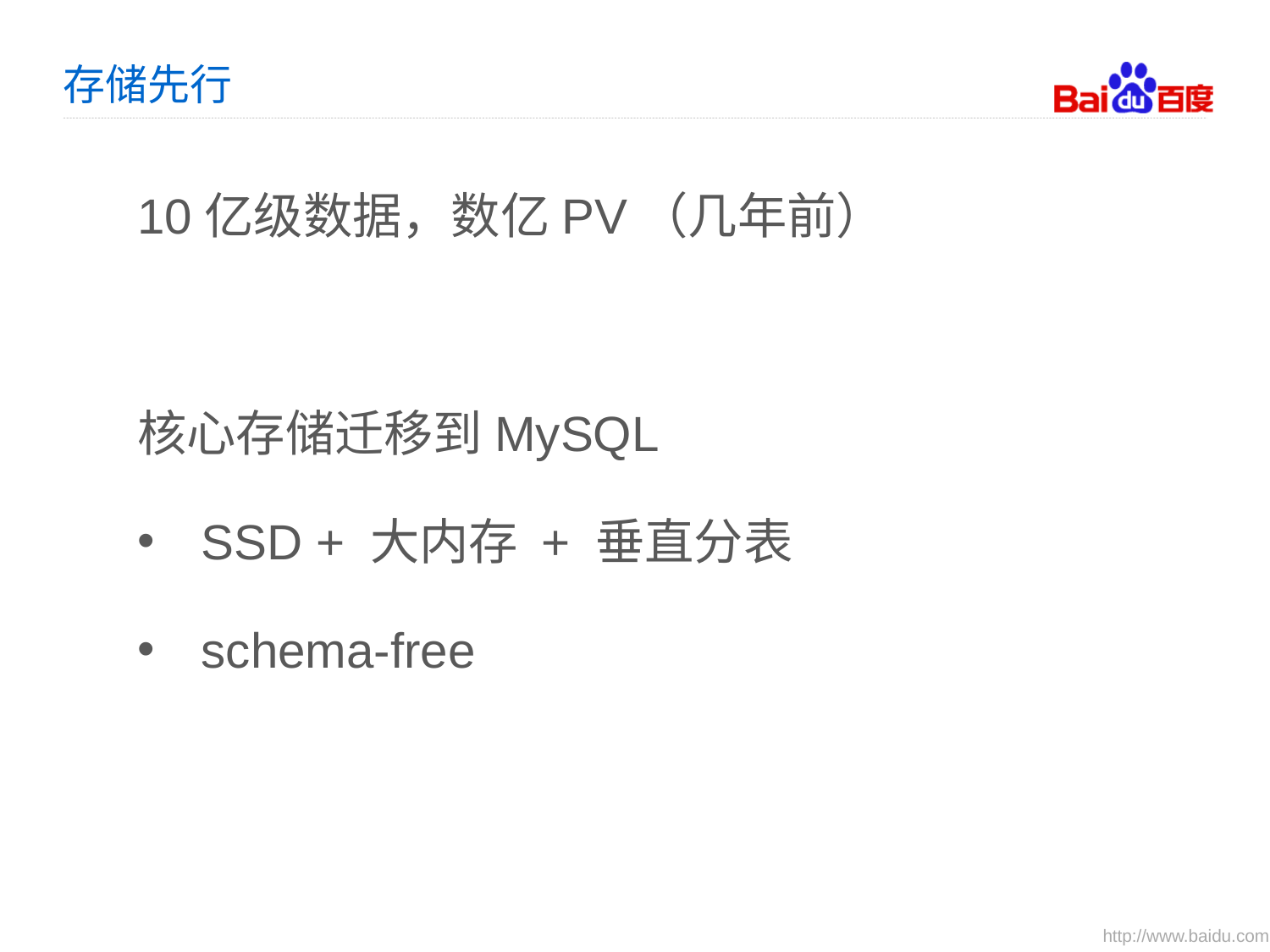

# 存储先行
10亿级数据，数亿PV（几年前）

核心存储迁移到MySQL
SSD + 大内存 + 垂直分表
schema-free